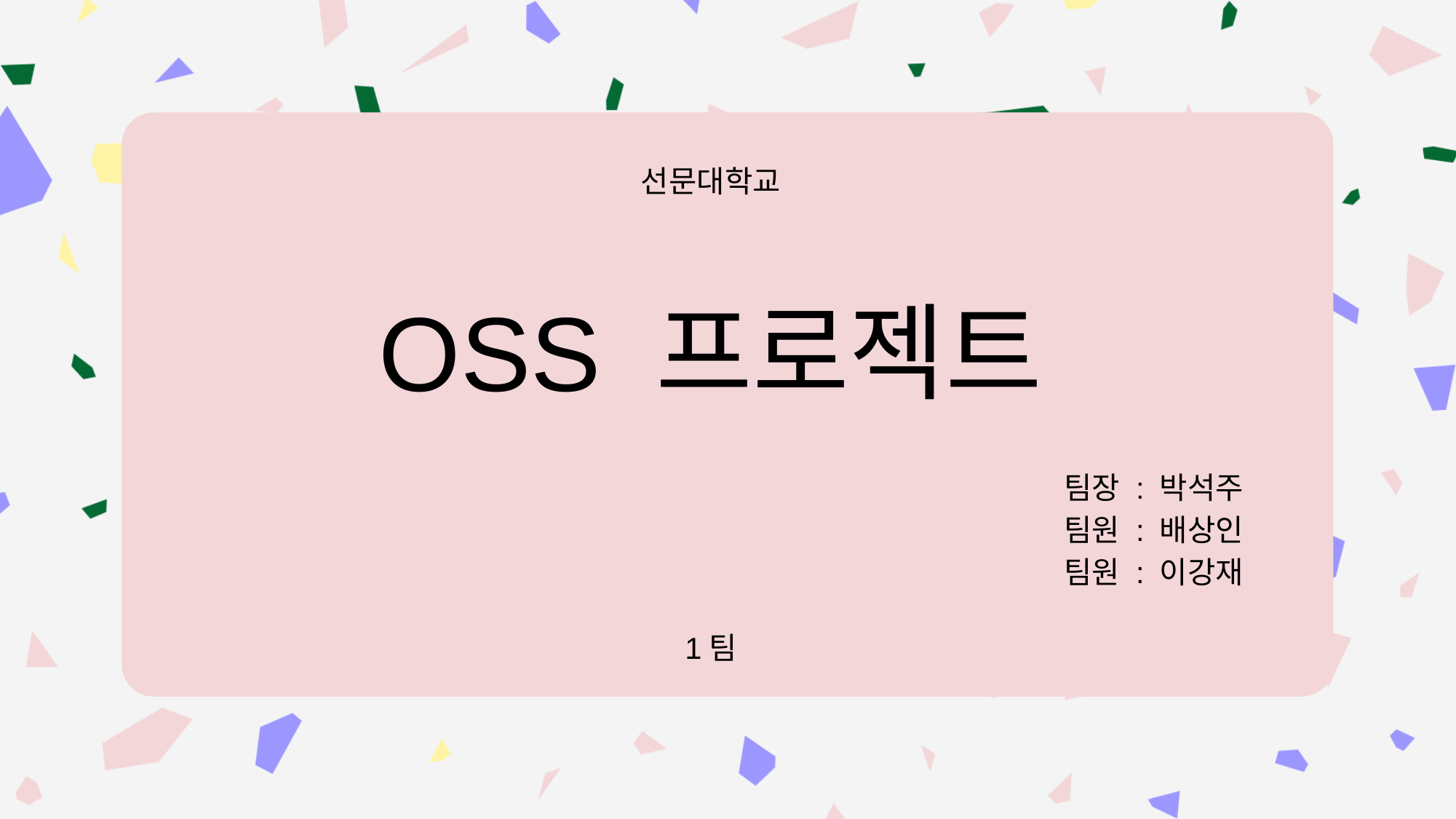

선문대학교
OSS 프로젝트
팀장 : 박석주
팀원 : 배상인
팀원 : 이강재
1팀